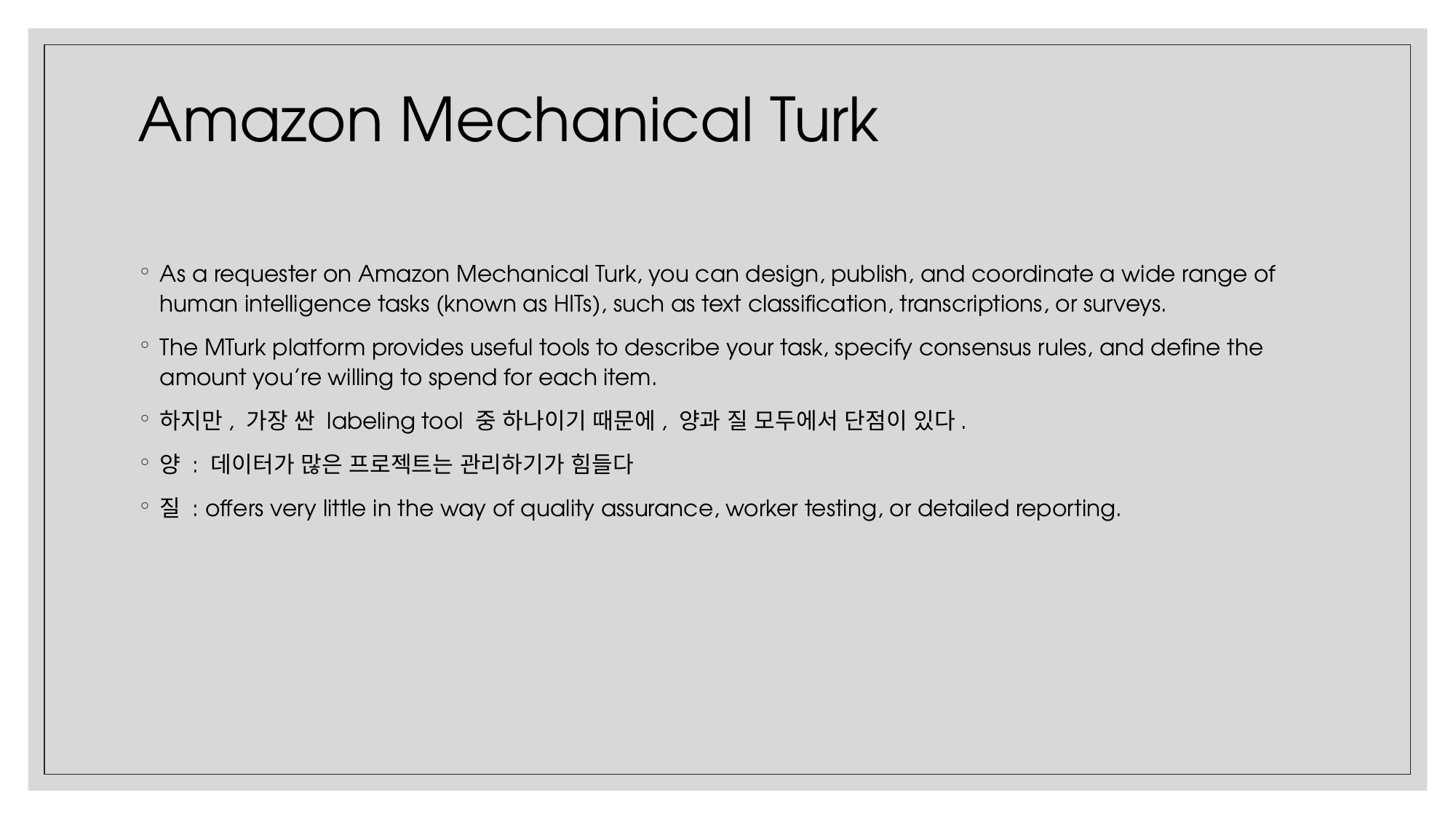

# Amazon Mechanical Turk
As a requester on Amazon Mechanical Turk, you can design, publish, and coordinate a wide range of human intelligence tasks (known as HITs), such as text classification, transcriptions, or surveys.
The MTurk platform provides useful tools to describe your task, specify consensus rules, and define the amount you’re willing to spend for each item.
하지만, 가장 싼 labeling tool 중 하나이기 때문에, 양과 질 모두에서 단점이 있다.
양 : 데이터가 많은 프로젝트는 관리하기가 힘들다
질 : offers very little in the way of quality assurance, worker testing, or detailed reporting.